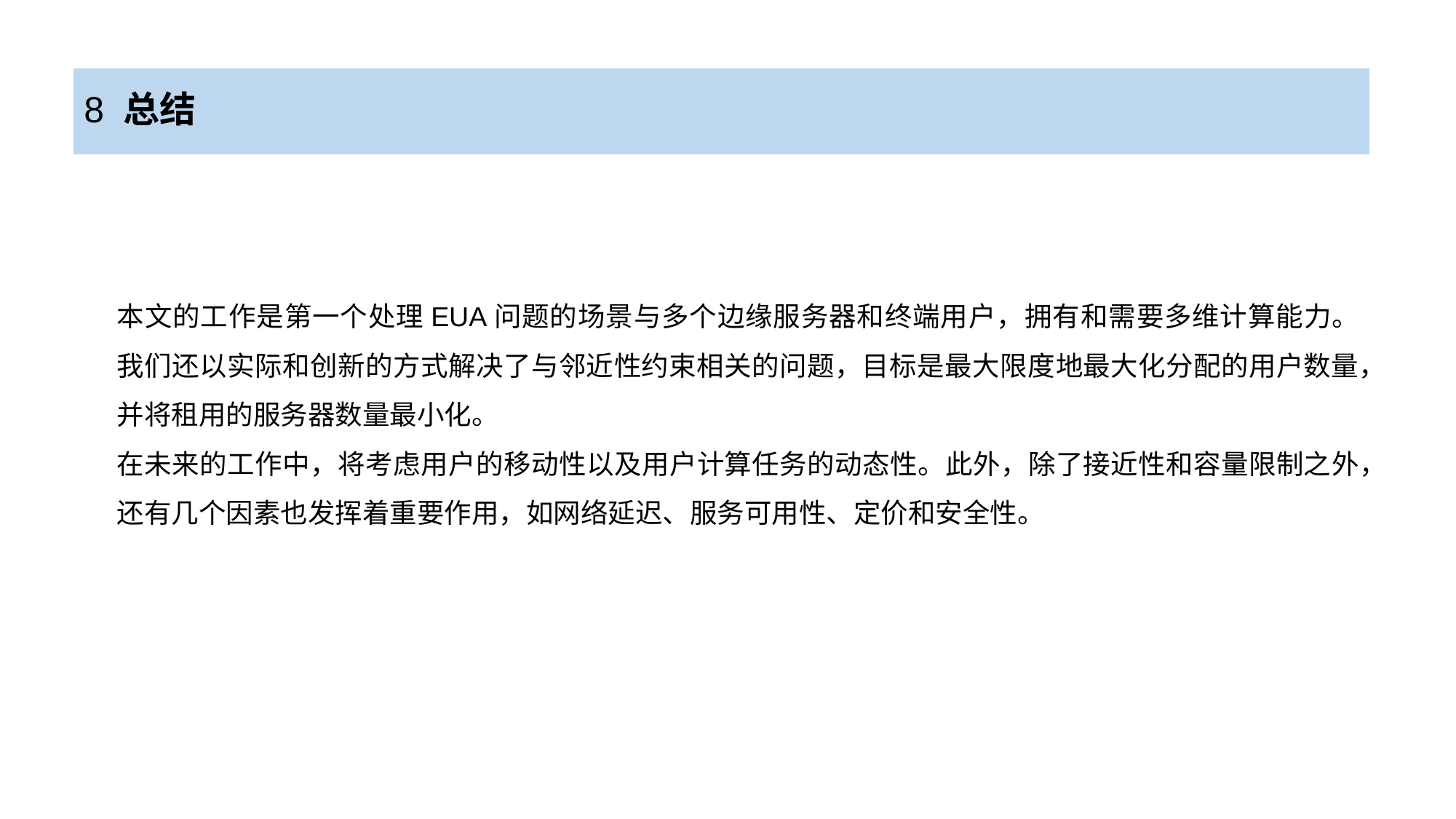

# 8 总结
本文的工作是第一个处理EUA问题的场景与多个边缘服务器和终端用户，拥有和需要多维计算能力。我们还以实际和创新的方式解决了与邻近性约束相关的问题，目标是最大限度地最大化分配的用户数量，并将租用的服务器数量最小化。
在未来的工作中，将考虑用户的移动性以及用户计算任务的动态性。此外，除了接近性和容量限制之外，还有几个因素也发挥着重要作用，如网络延迟、服务可用性、定价和安全性。